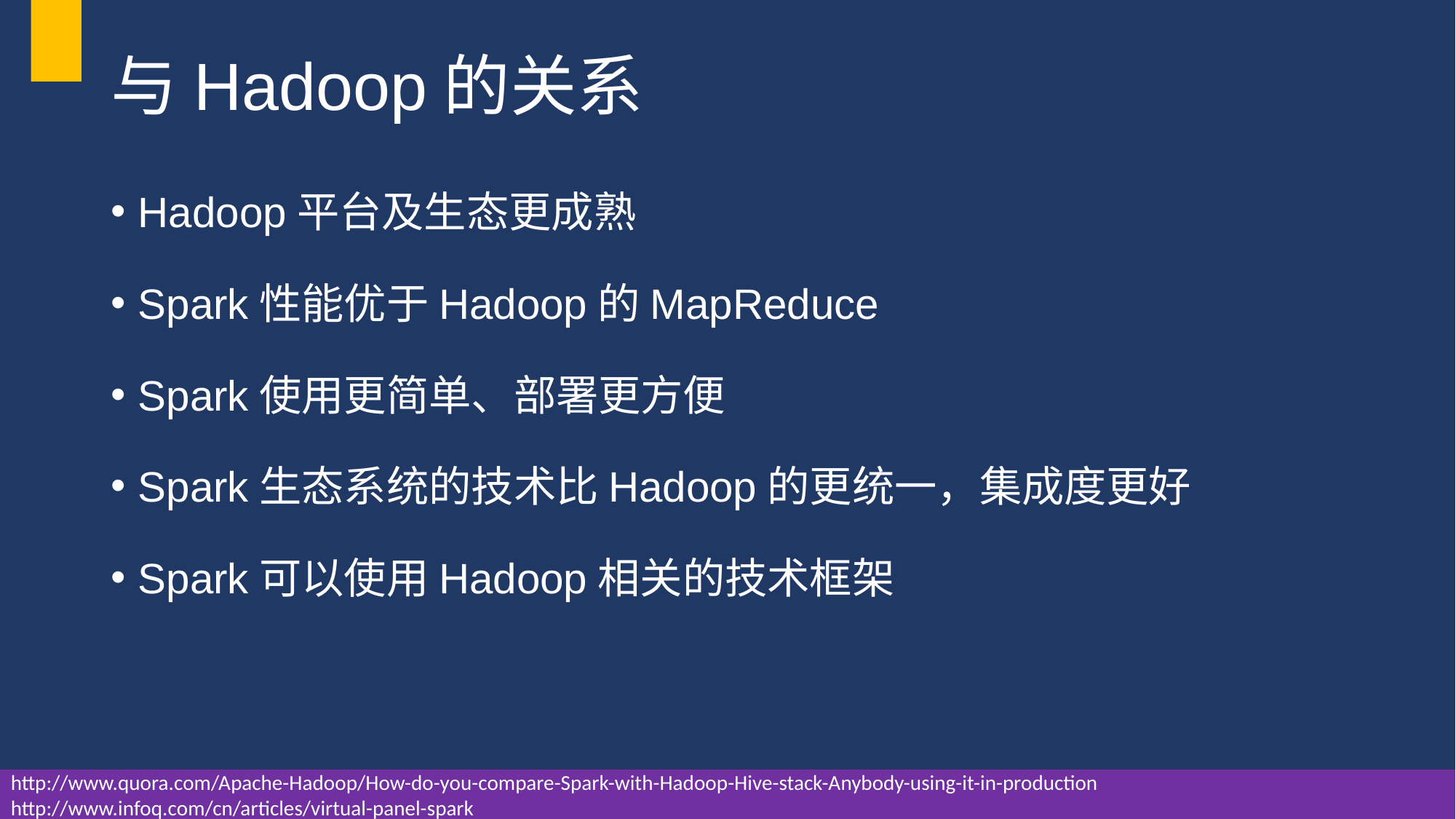

# 与Hadoop的关系
Hadoop平台及生态更成熟
Spark性能优于Hadoop的MapReduce
Spark使用更简单、部署更方便
Spark生态系统的技术比Hadoop的更统一，集成度更好
Spark可以使用Hadoop相关的技术框架
http://www.quora.com/Apache-Hadoop/How-do-you-compare-Spark-with-Hadoop-Hive-stack-Anybody-using-it-in-production
http://www.infoq.com/cn/articles/virtual-panel-spark